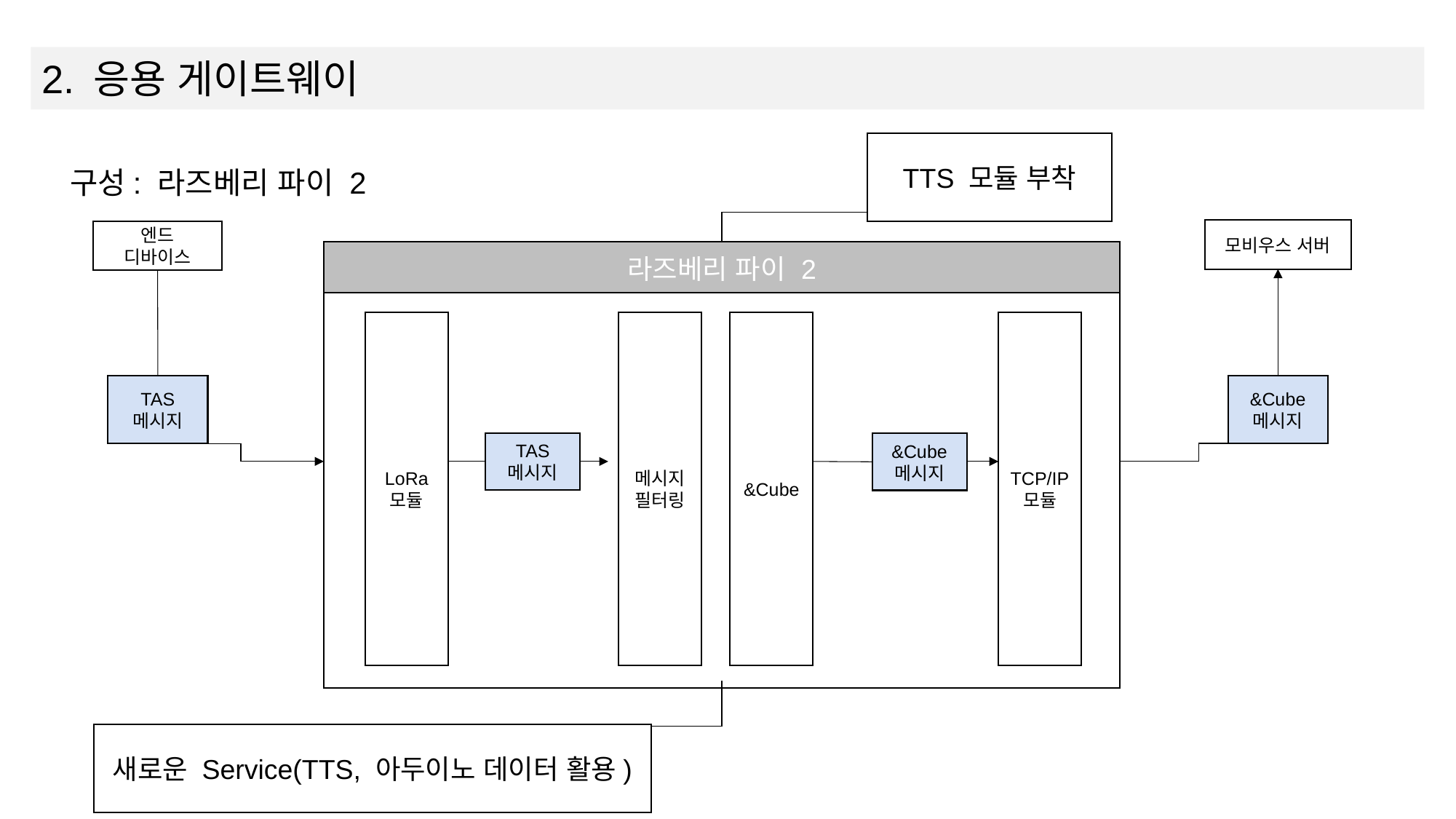

2. 응용 게이트웨이
구성: 라즈베리 파이 2
TTS 모듈 부착
모비우스 서버
엔드
디바이스
| 라즈베리 파이 2 |
| --- |
|  |
LoRa
모듈
메시지
필터링
&Cube
TCP/IP
모듈
&Cube
메시지
TAS
메시지
TAS
메시지
&Cube
메시지
새로운 Service(TTS, 아두이노 데이터 활용)